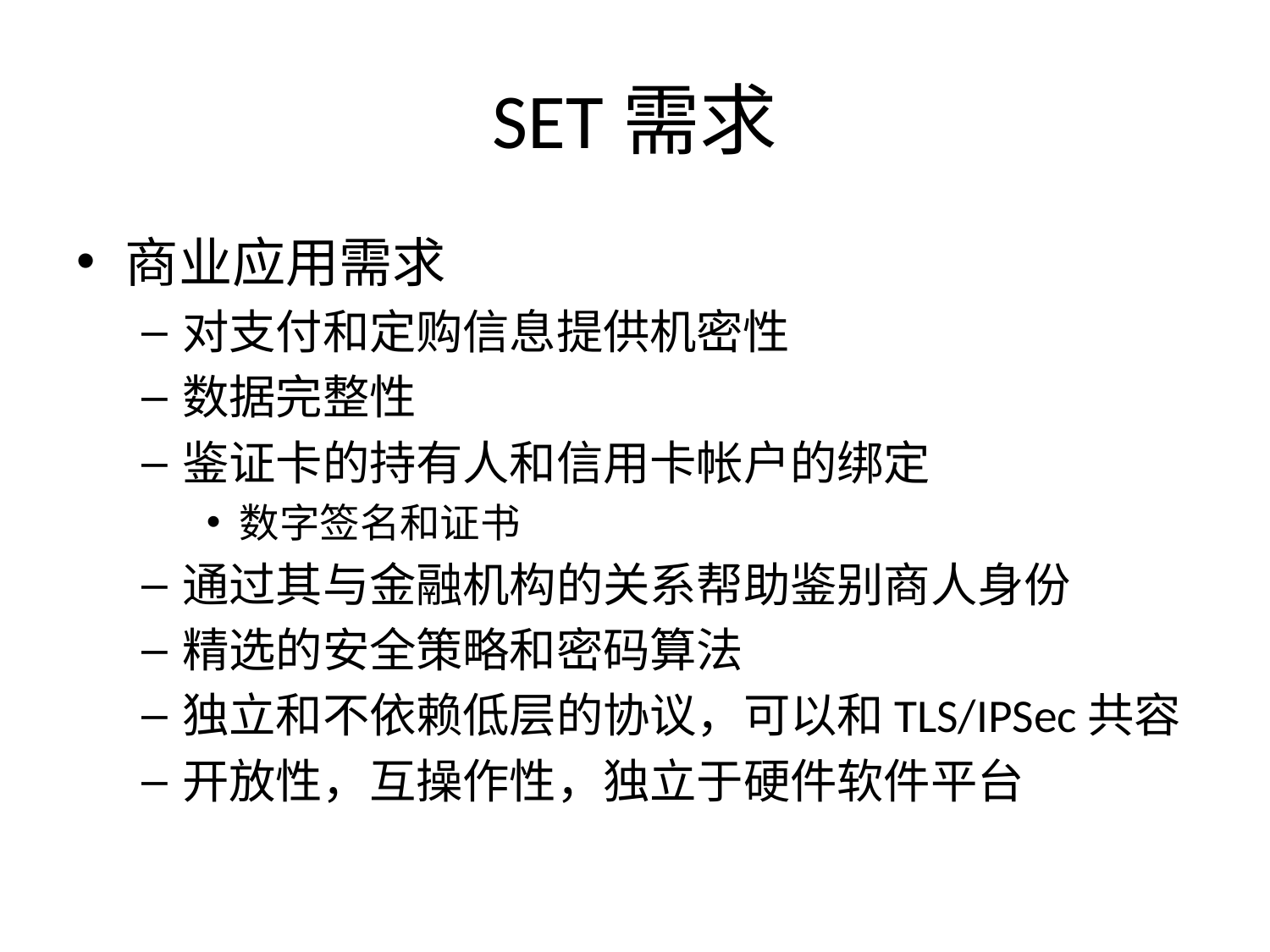

# SET需求
商业应用需求
对支付和定购信息提供机密性
数据完整性
鉴证卡的持有人和信用卡帐户的绑定
数字签名和证书
通过其与金融机构的关系帮助鉴别商人身份
精选的安全策略和密码算法
独立和不依赖低层的协议，可以和TLS/IPSec共容
开放性，互操作性，独立于硬件软件平台